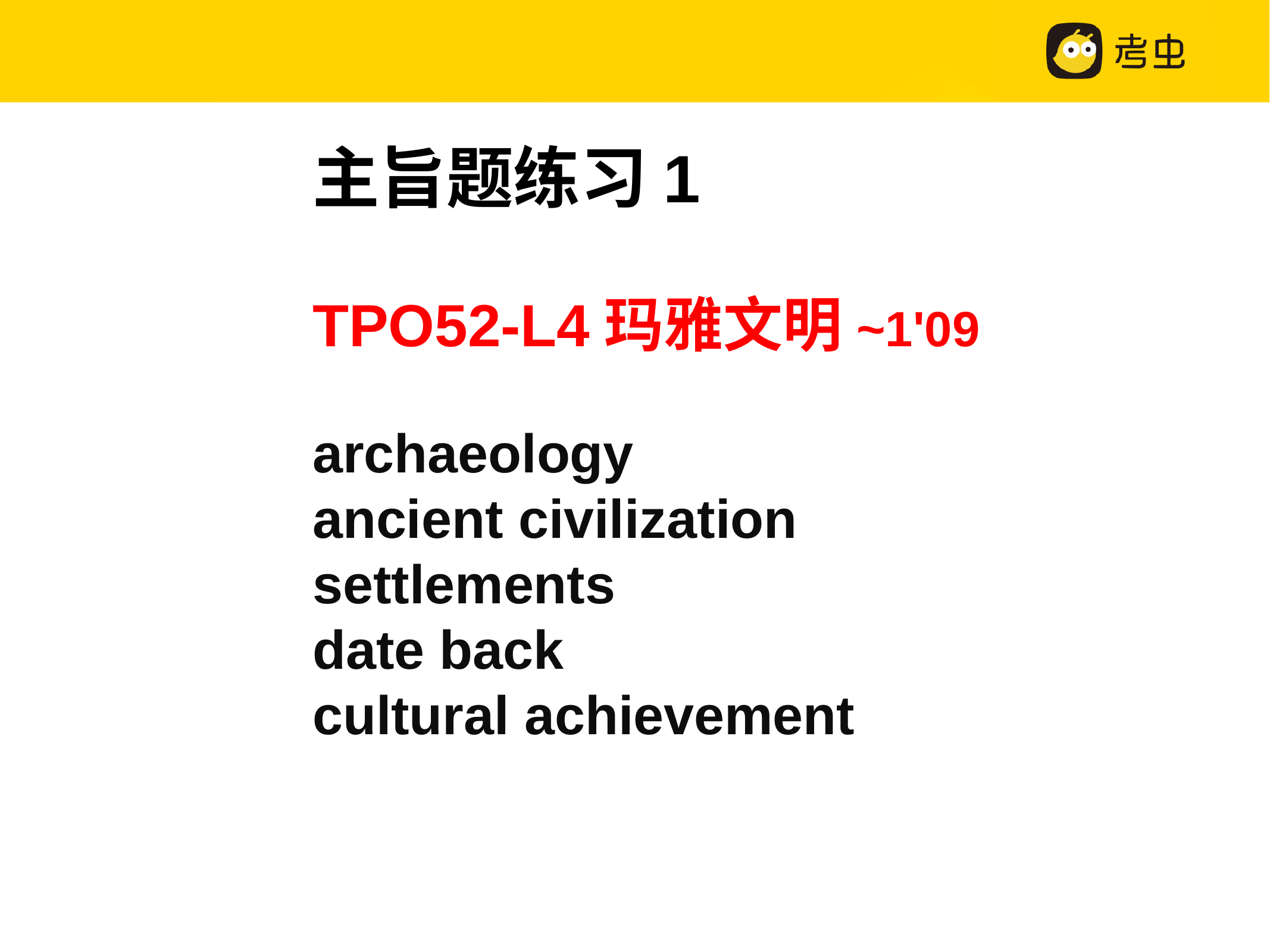

主旨题练习1

TPO52-L4玛雅文明~1'09

archaeology
ancient civilization
settlements
date back
cultural achievement